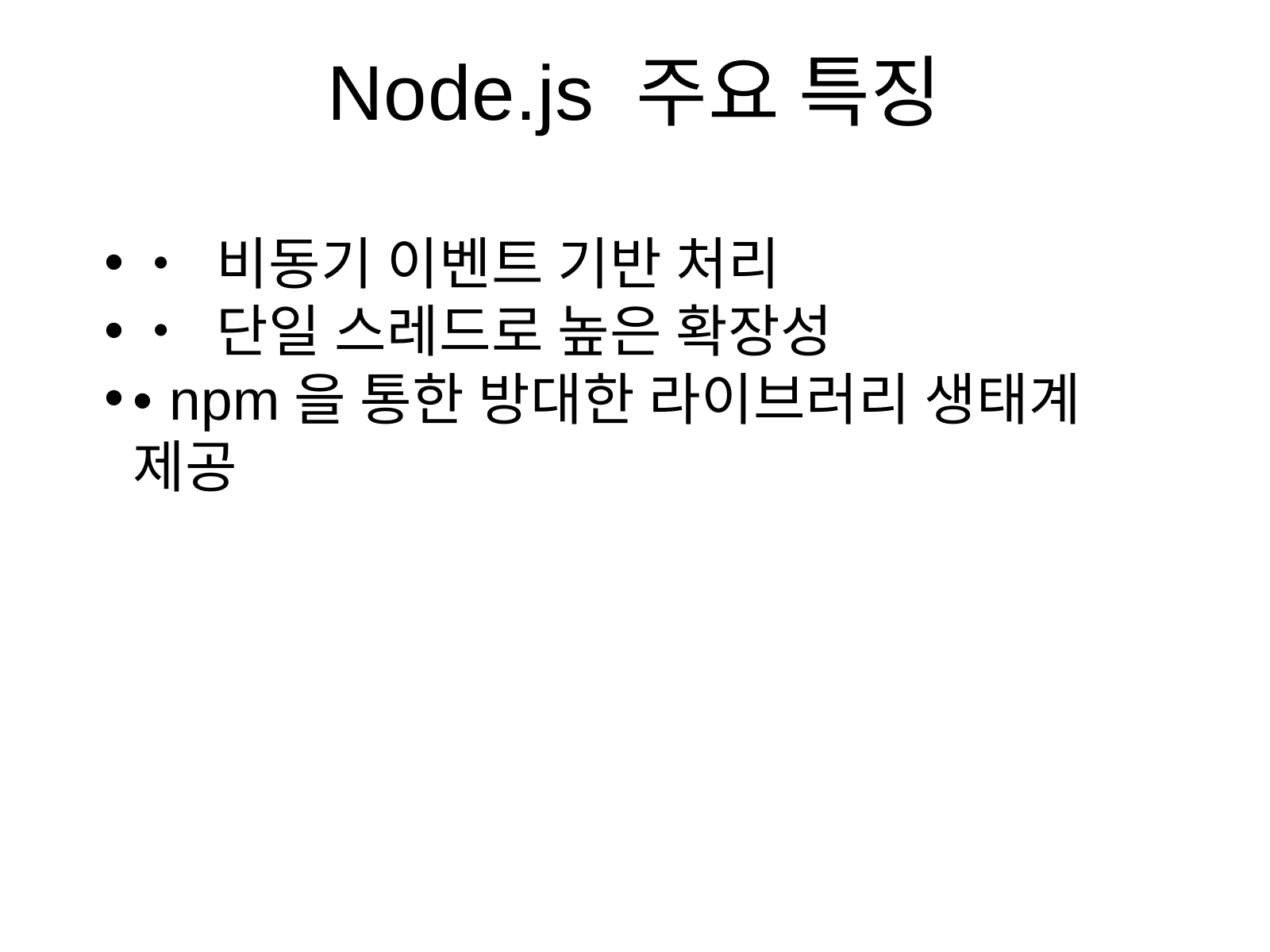

Node.js 주요 특징
• 비동기 이벤트 기반 처리
• 단일 스레드로 높은 확장성
• npm을 통한 방대한 라이브러리 생태계 제공